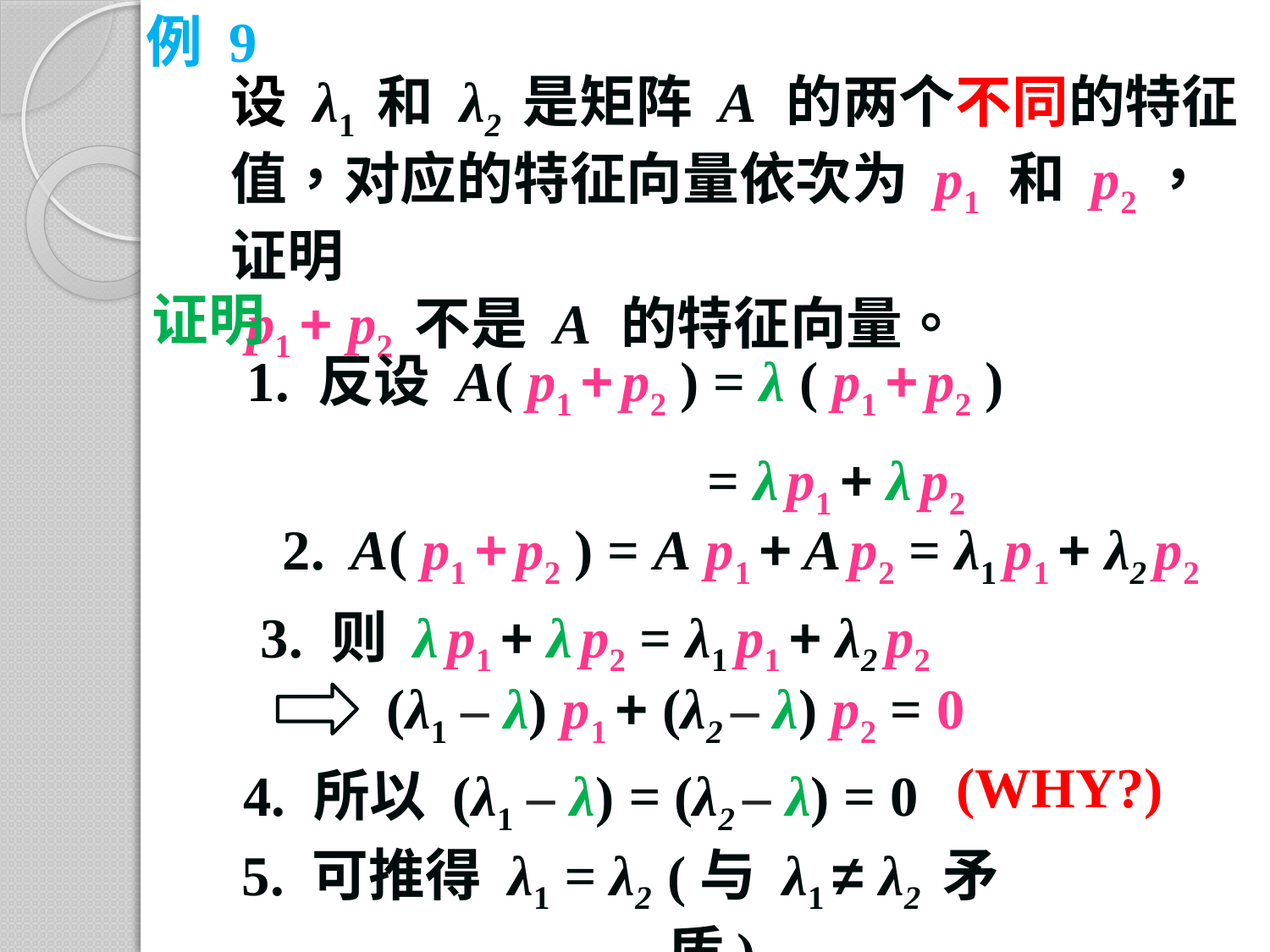

例 9
设 λ1 和 λ2 是矩阵 A 的两个不同的特征值，对应的特征向量依次为 p1 和 p2，证明
 p1 + p2 不是 A 的特征向量。
证明
1. 反设 A( p1 + p2 ) = λ ( p1 + p2 )
= λ p1 + λ p2
2.  A( p1 + p2 ) = A p1 + A p2 = λ1 p1 + λ2 p2
3. 则 λ p1 + λ p2 = λ1 p1 + λ2 p2
 (λ1 – λ) p1 + (λ2 – λ) p2 = 0

(WHY?)
4. 所以 (λ1 – λ) = (λ2 – λ) = 0
5. 可推得 λ1 = λ2
(与 λ1 ≠ λ2 矛盾)